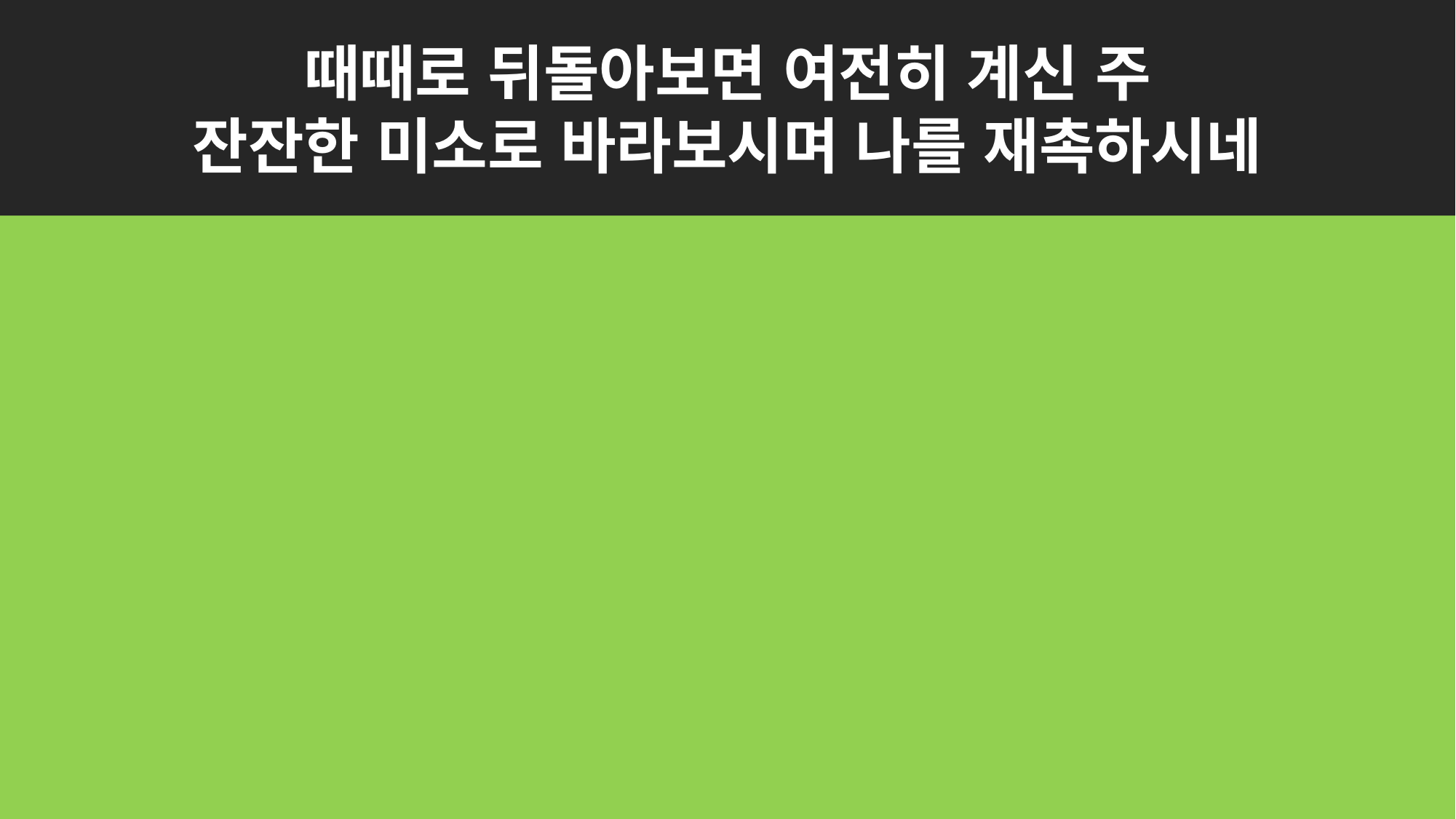

때때로 뒤돌아보면 여전히 계신 주
잔잔한 미소로 바라보시며 나를 재촉하시네